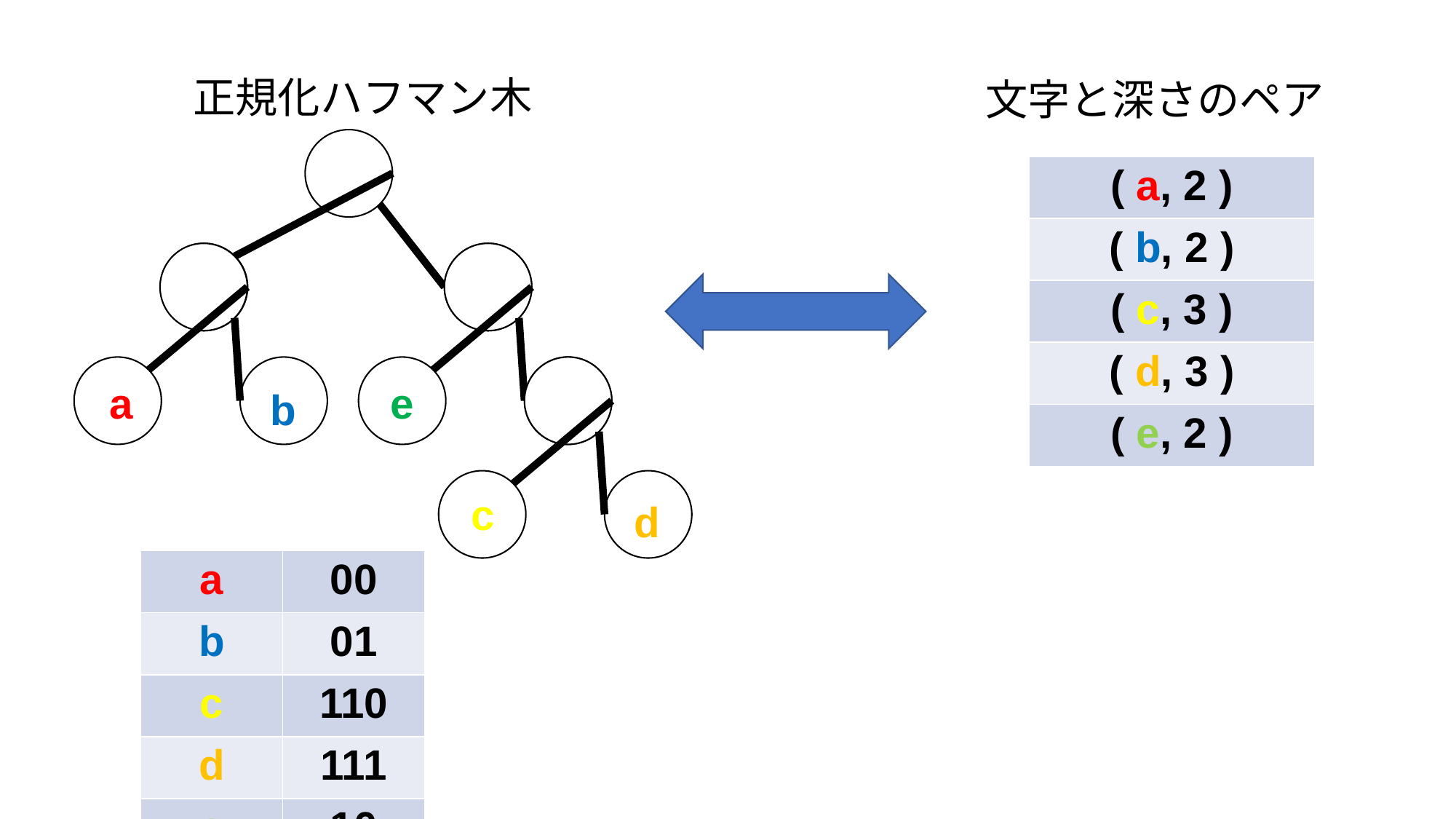

正規化ハフマン木
文字と深さのペア

| ( a, 2 ) |
| --- |
| ( b, 2 ) |
| ( c, 3 ) |
| ( d, 3 ) |
| ( e, 2 ) |

a
e
b

c
d
| a | 00 |
| --- | --- |
| b | 01 |
| c | 110 |
| d | 111 |
| e | 10 |